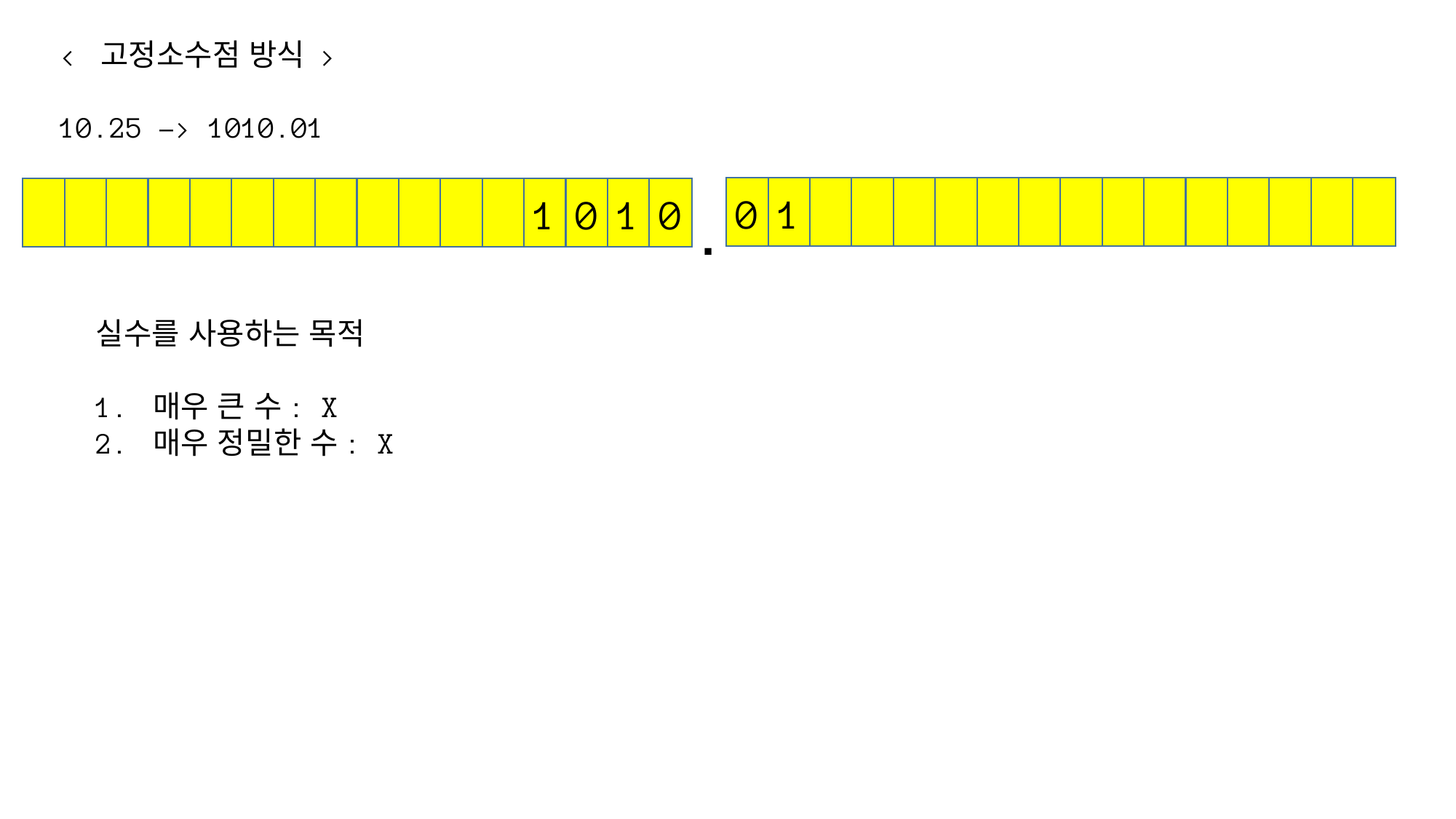

< 고정소수점 방식 >

10.25 -> 1010.01
0
1

1
0
1
0
.
실수를 사용하는 목적

1. 매우 큰 수: X
2. 매우 정밀한 수: X